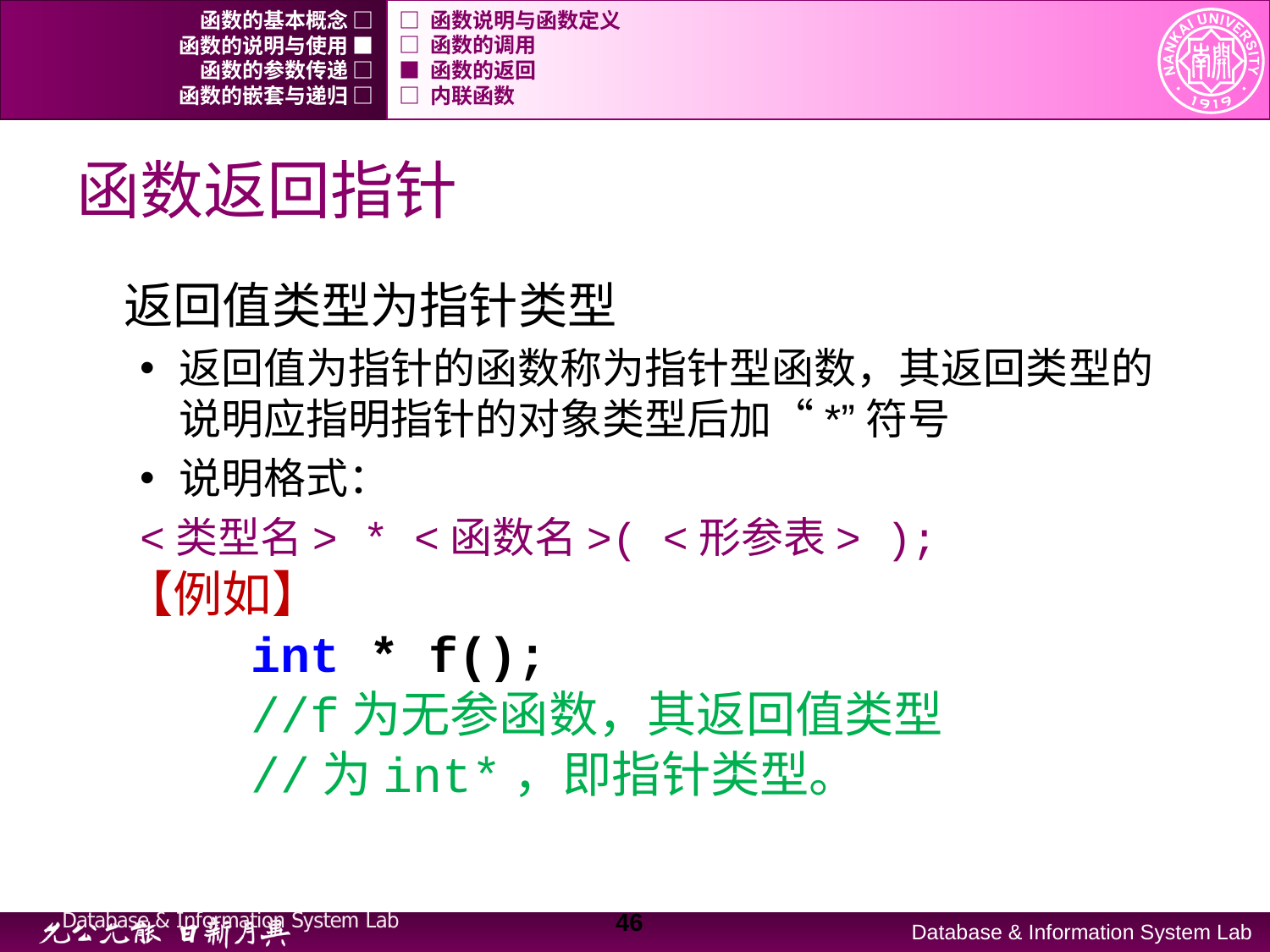

函数的基本概念 □
□ 函数说明与函数定义
函数的说明与使用 ■
□ 函数的调用
函数的参数传递 □
■ 函数的返回
函数的嵌套与递归 □
□ 内联函数
# 函数返回指针
返回值类型为指针类型
返回值为指针的函数称为指针型函数，其返回类型的说明应指明指针的对象类型后加“*”符号
说明格式：
<类型名> * <函数名>( <形参表> );
	【例如】
    	int * f();
	 	//f为无参函数，其返回值类型
		//为int*，即指针类型。
46
Database & Information System Lab